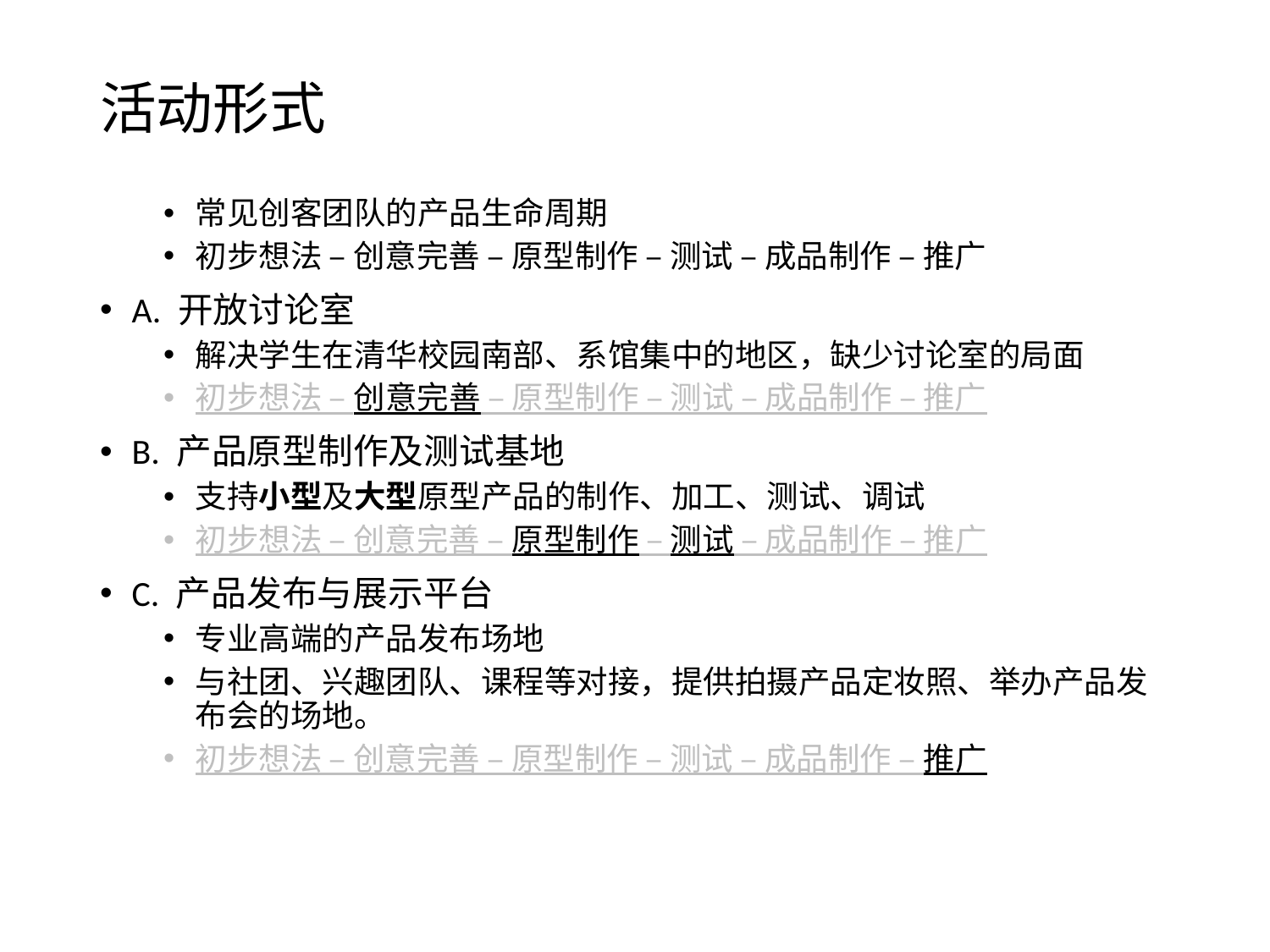

# 活动形式
常见创客团队的产品生命周期
初步想法 – 创意完善 – 原型制作 – 测试 – 成品制作 – 推广
A. 开放讨论室
解决学生在清华校园南部、系馆集中的地区，缺少讨论室的局面
初步想法 – 创意完善 – 原型制作 – 测试 – 成品制作 – 推广
B. 产品原型制作及测试基地
支持小型及大型原型产品的制作、加工、测试、调试
初步想法 – 创意完善 – 原型制作 – 测试 – 成品制作 – 推广
C. 产品发布与展示平台
专业高端的产品发布场地
与社团、兴趣团队、课程等对接，提供拍摄产品定妆照、举办产品发布会的场地。
初步想法 – 创意完善 – 原型制作 – 测试 – 成品制作 – 推广